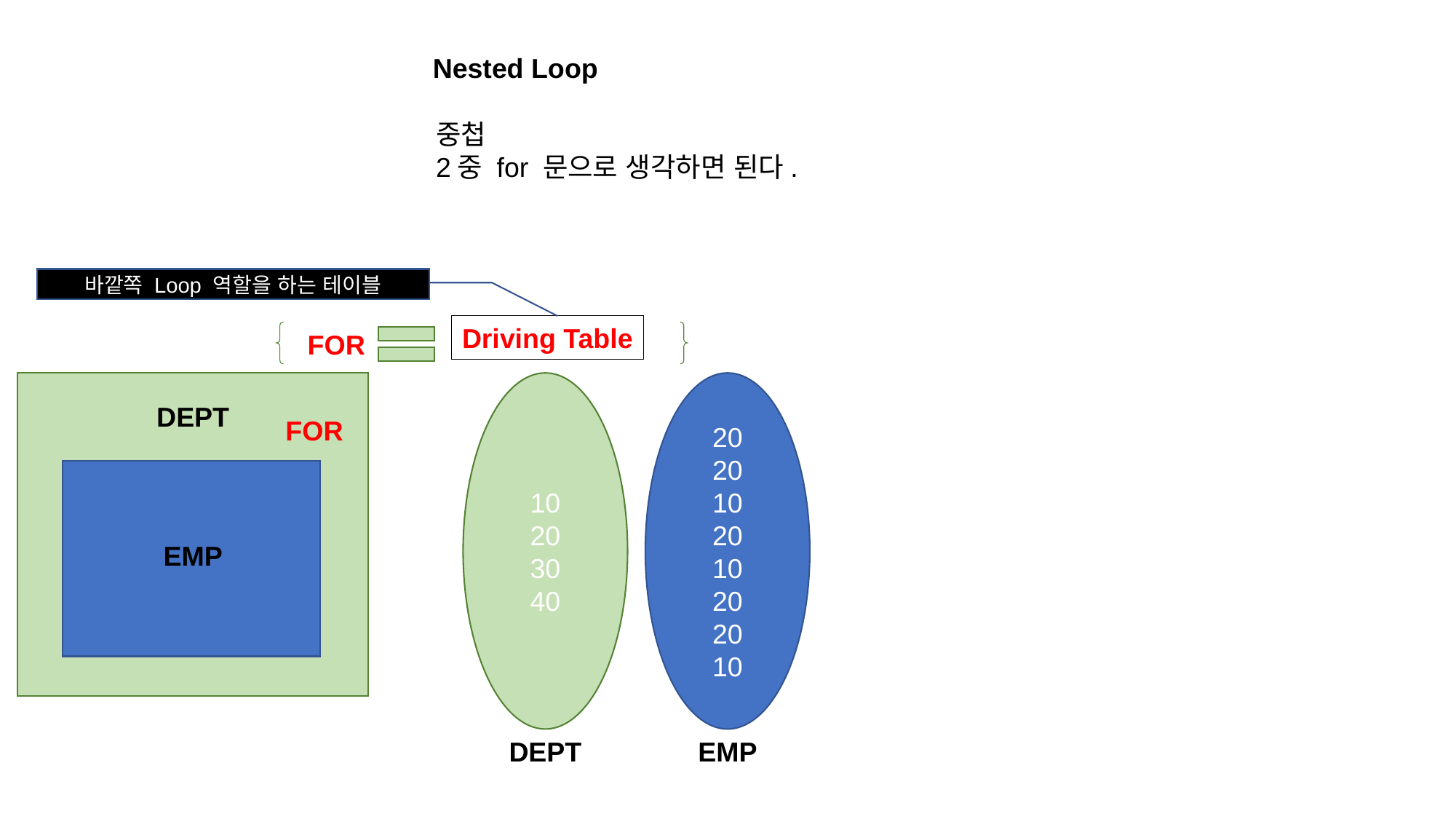

Nested Loop
중첩
2중 for 문으로 생각하면 된다.
바깥쪽 Loop 역할을 하는 테이블

Driving Table

FOR

10
20
30
40
20
20
10
20
10
20
20
10
DEPT
FOR

EMP
DEPT
EMP